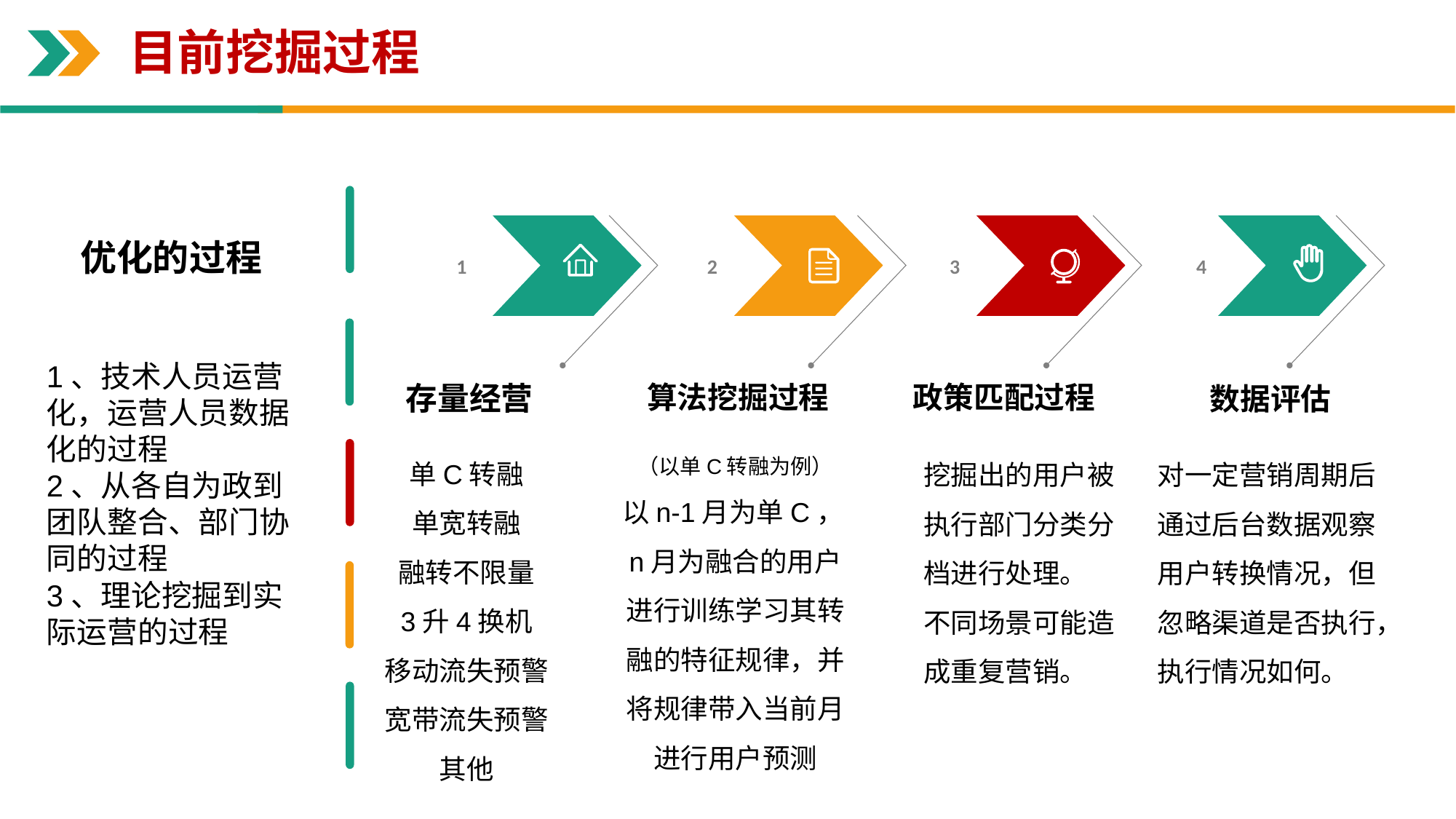

目前挖掘过程

优化的过程

1
2
3
4
1、技术人员运营化，运营人员数据化的过程
2、从各自为政到团队整合、部门协同的过程
3、理论挖掘到实际运营的过程
存量经营
算法挖掘过程
政策匹配过程
数据评估
单C转融
单宽转融
融转不限量
3升4换机
移动流失预警
宽带流失预警
其他

（以单C转融为例）
以n-1月为单C，n月为融合的用户进行训练学习其转融的特征规律，并将规律带入当前月进行用户预测
挖掘出的用户被执行部门分类分档进行处理。
不同场景可能造成重复营销。
对一定营销周期后通过后台数据观察用户转换情况，但忽略渠道是否执行，执行情况如何。